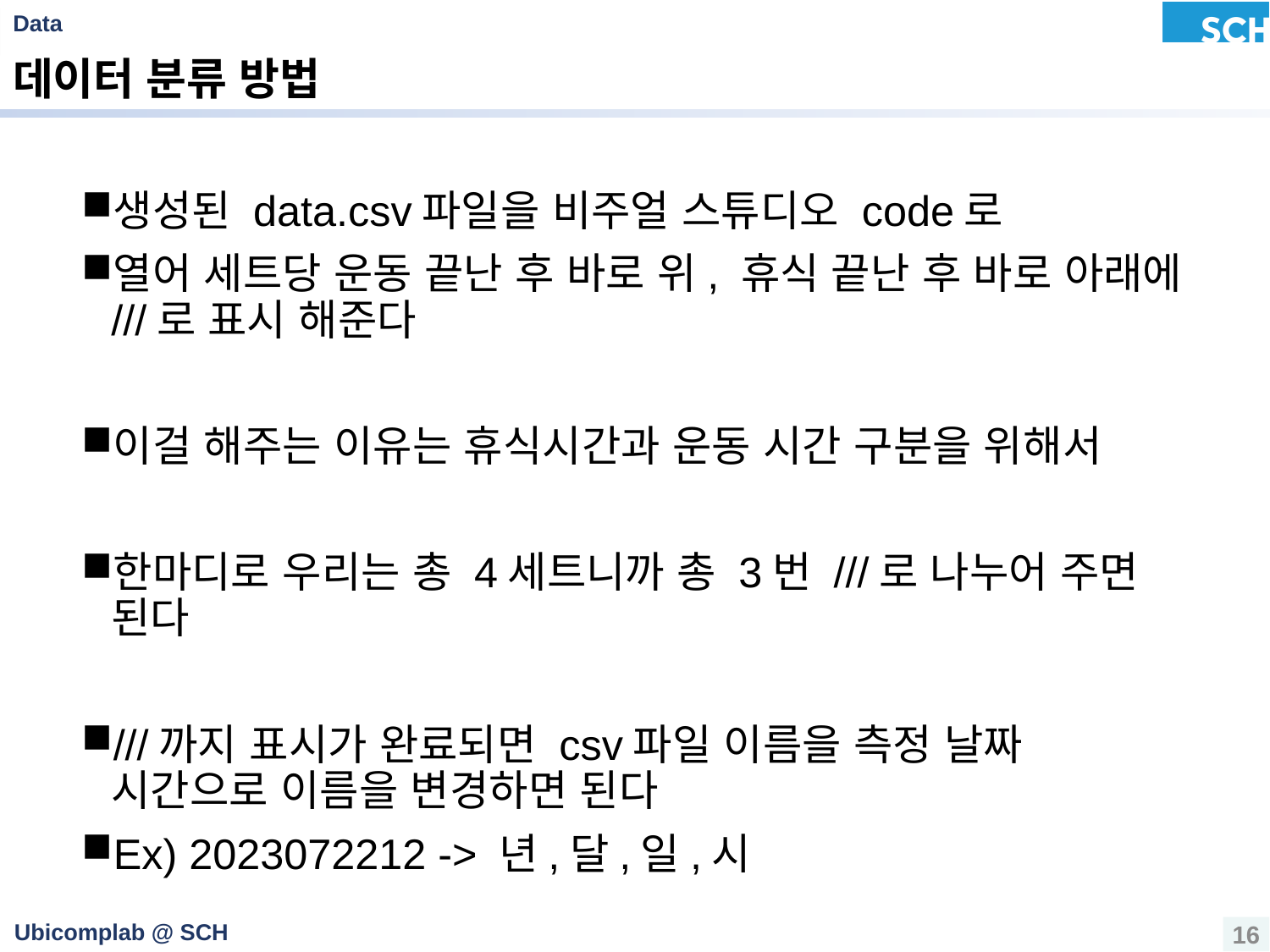

# 데이터 분류 방법
생성된 data.csv파일을 비주얼 스튜디오 code로
열어 세트당 운동 끝난 후 바로 위, 휴식 끝난 후 바로 아래에 ///로 표시 해준다

이걸 해주는 이유는 휴식시간과 운동 시간 구분을 위해서

한마디로 우리는 총 4세트니까 총 3번 ///로 나누어 주면 된다

///까지 표시가 완료되면 csv파일 이름을 측정 날짜 시간으로 이름을 변경하면 된다
Ex) 2023072212 -> 년,달,일,시
16